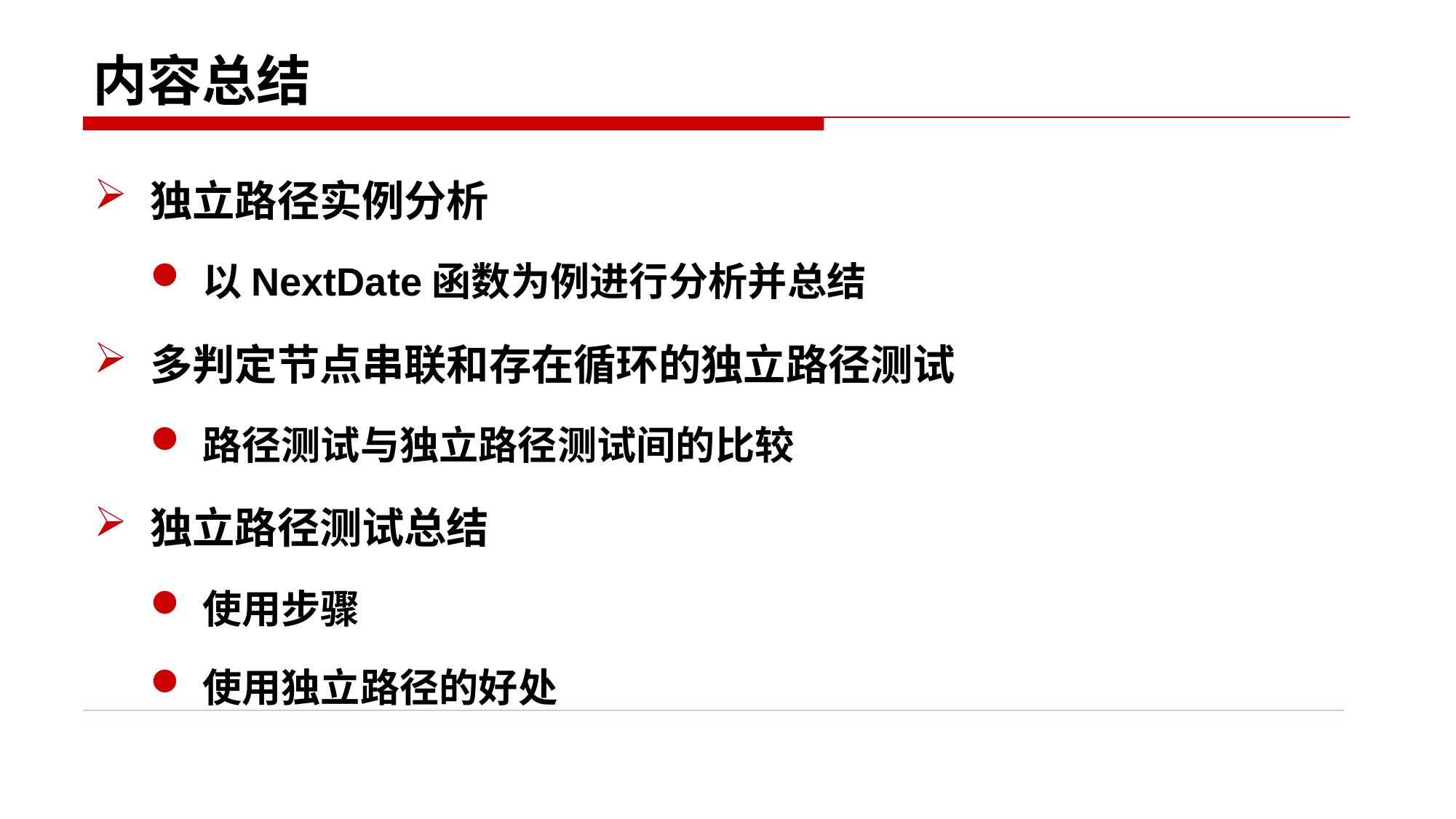

# 内容总结
独立路径实例分析
以NextDate函数为例进行分析并总结
多判定节点串联和存在循环的独立路径测试
路径测试与独立路径测试间的比较
独立路径测试总结
使用步骤
使用独立路径的好处